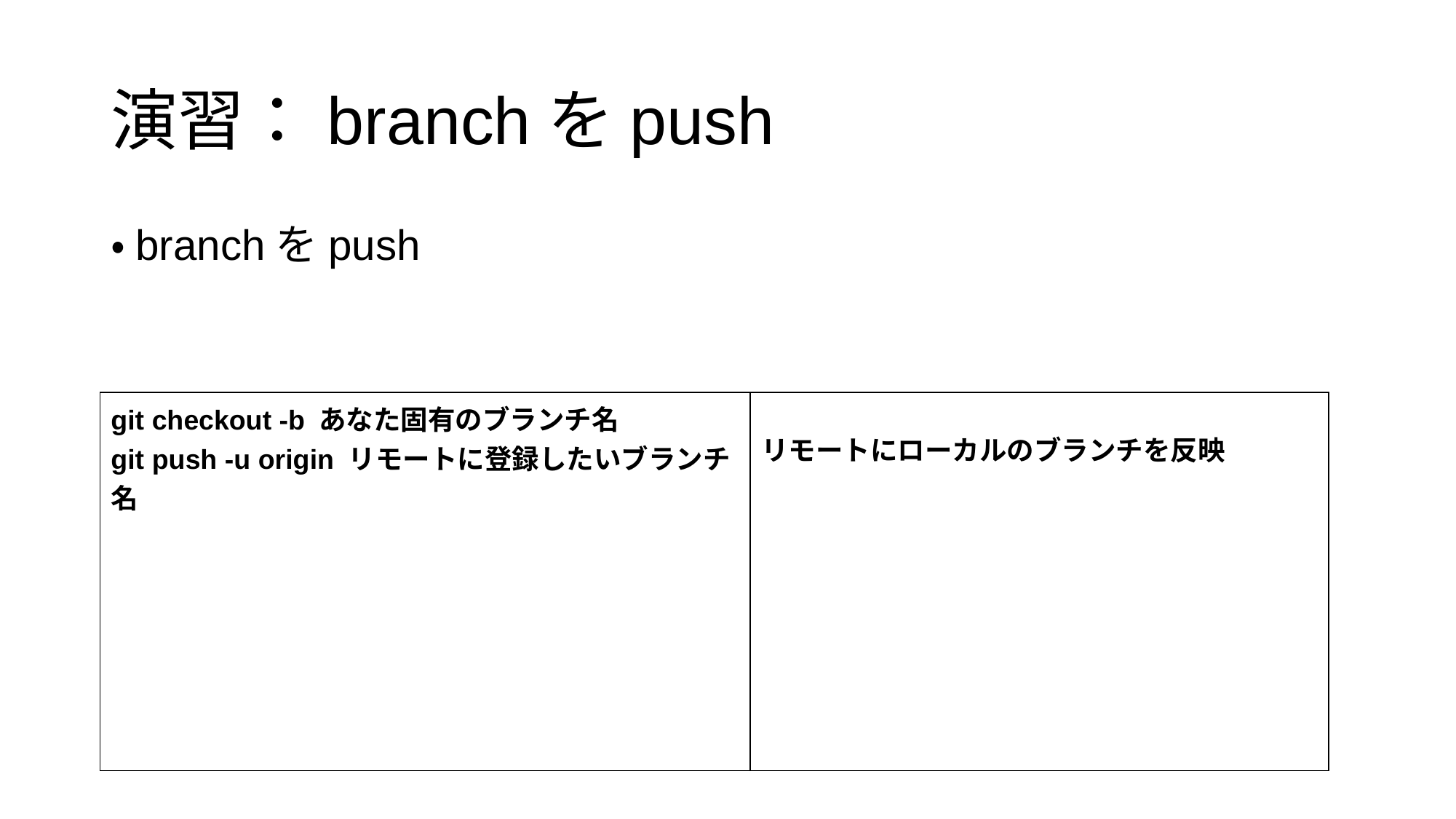

# 演習：branchをpush
・branchをpush

| git checkout -b あなた固有のブランチ名 git push -u origin リモートに登録したいブランチ名 | リモートにローカルのブランチを反映 |
| --- | --- |